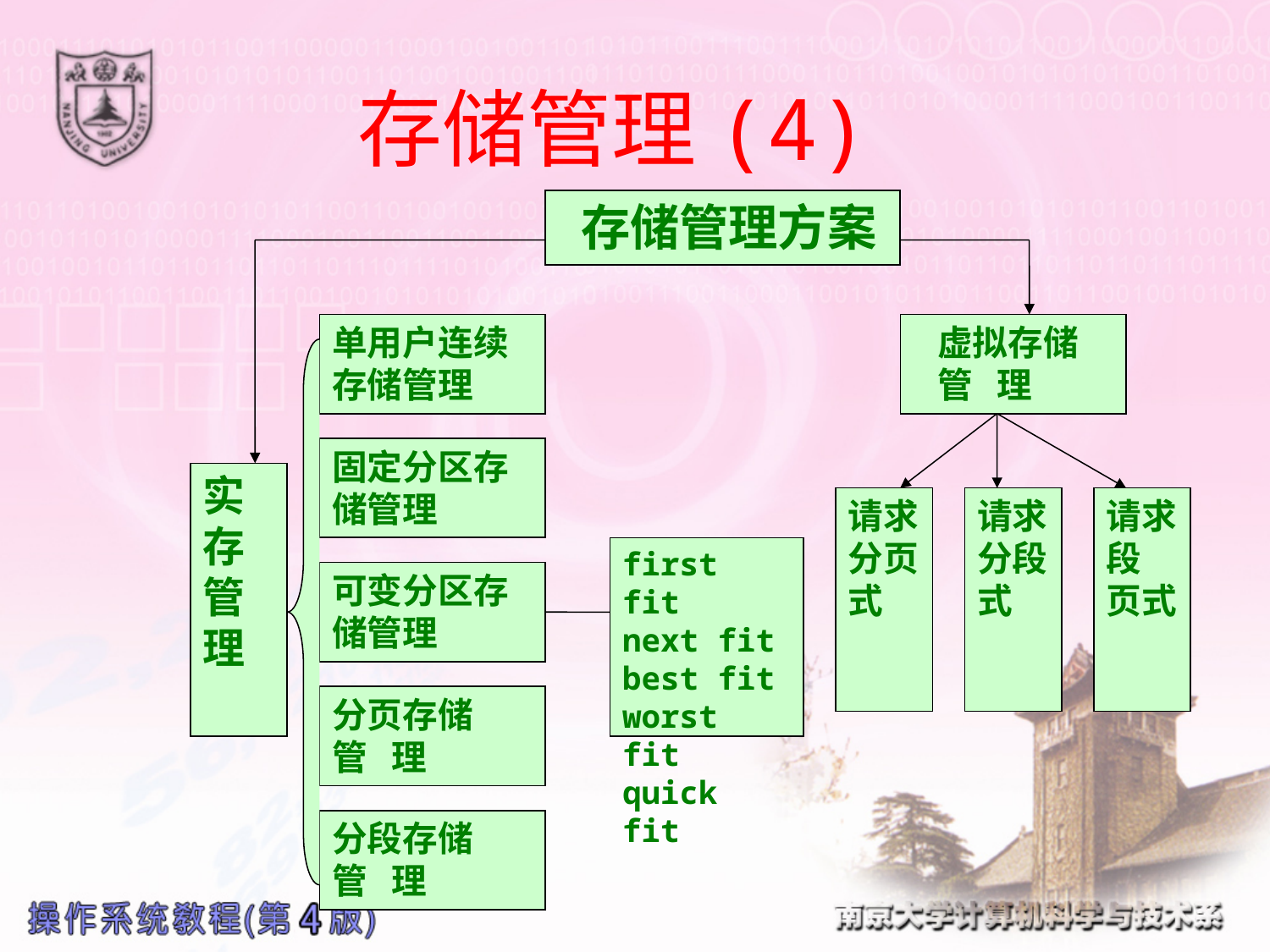

# 存储管理(4)
 存储管理方案

单用户连续存储管理

  虚拟存储
  管   理

固定分区存储管理

实
存
管
理
请求分页式
请求分段式
请求段
页式
first fit
next fit
best fit
worst fit
quick fit

可变分区存储管理

分页存储
管   理

分段存储
管   理